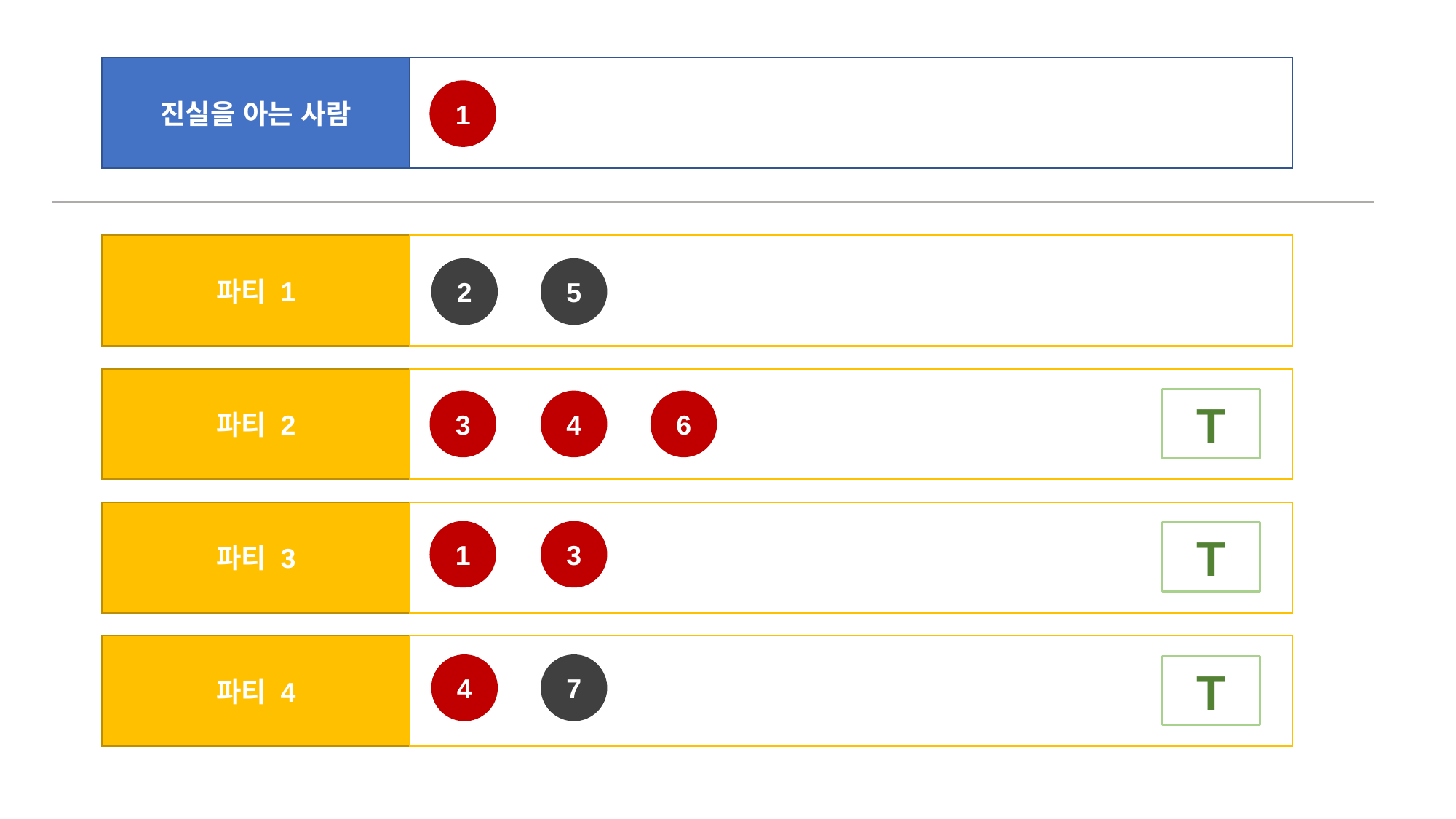

진실을 아는 사람

1
파티 1

2
5
파티 2

T
3
4
6
파티 3

1
3
T
파티 4

4
7
T